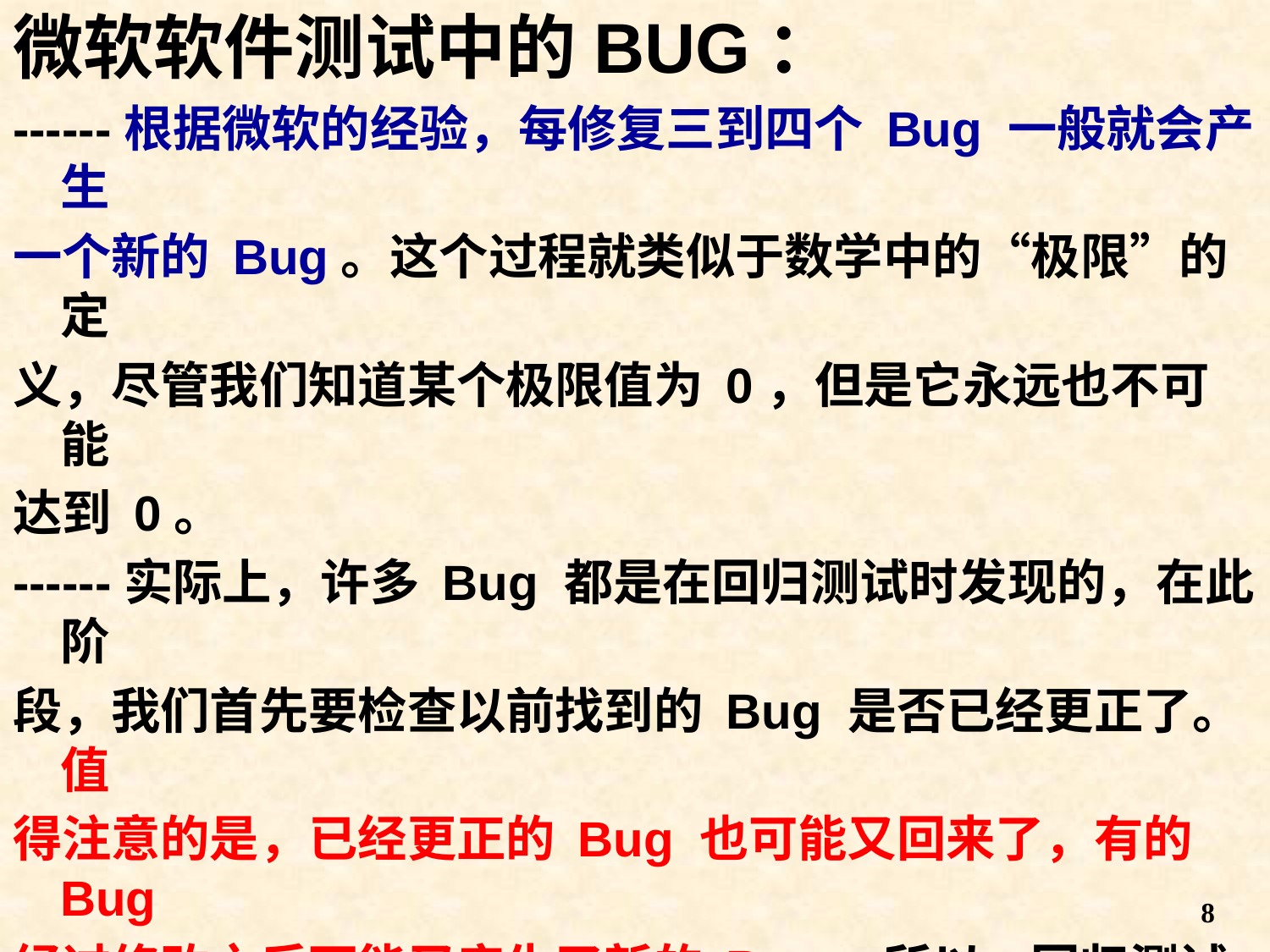

微软软件测试中的BUG：
------根据微软的经验，每修复三到四个 Bug 一般就会产生
一个新的 Bug。这个过程就类似于数学中的“极限”的定
义，尽管我们知道某个极限值为 0，但是它永远也不可能
达到 0。
------实际上，许多 Bug 都是在回归测试时发现的，在此阶
段，我们首先要检查以前找到的 Bug 是否已经更正了。值
得注意的是，已经更正的 Bug 也可能又回来了，有的 Bug
经过修改之后可能又产生了新的 Bug。所以，回归测试可
保证已更正的Bug 不再重现，不产生新的 Bug。
8